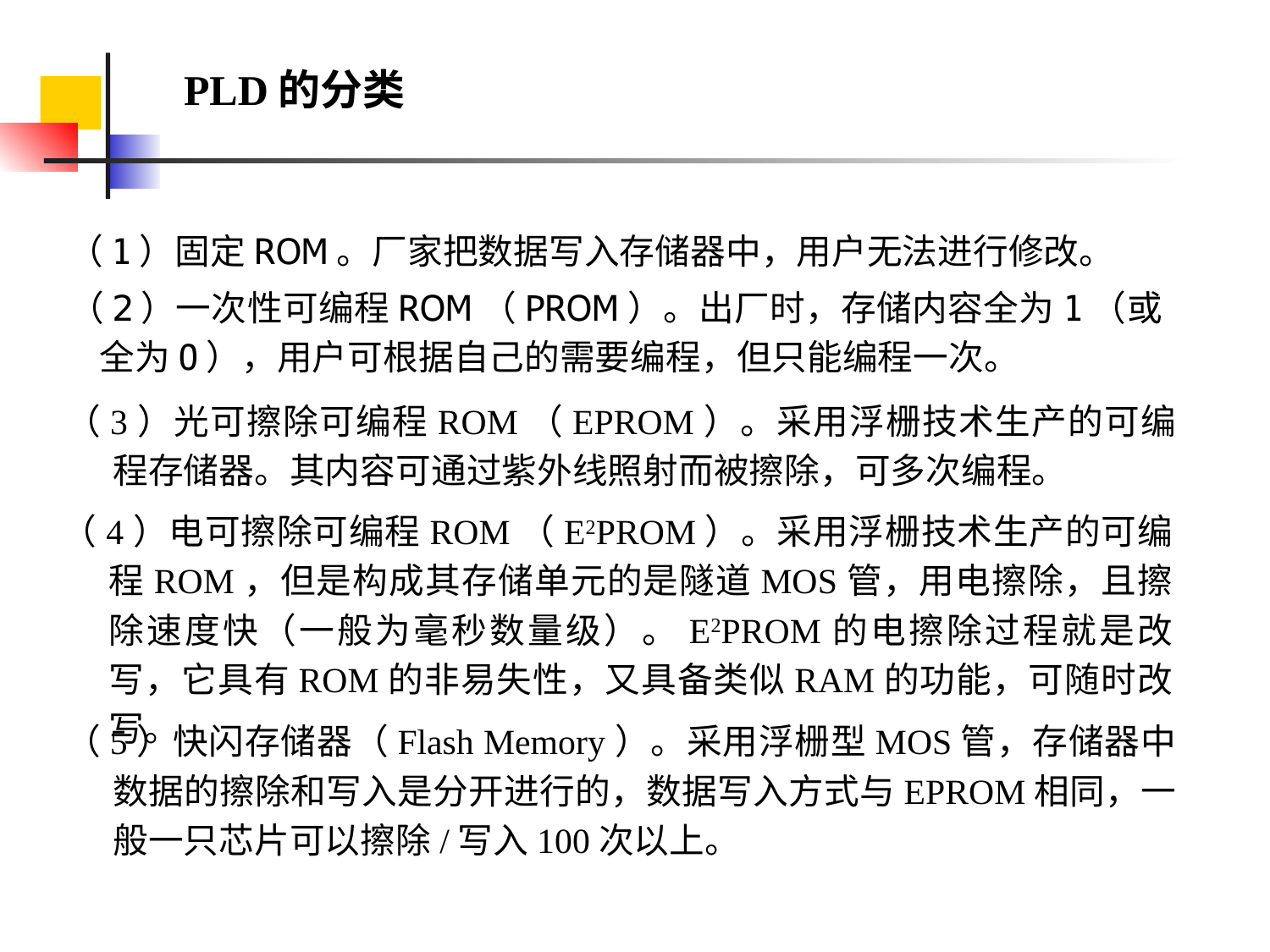

PLD的分类

 （1）固定ROM。厂家把数据写入存储器中，用户无法进行修改。
 （2）一次性可编程ROM（PROM）。出厂时，存储内容全为1（或全为0），用户可根据自己的需要编程，但只能编程一次。
（3）光可擦除可编程ROM（EPROM）。采用浮栅技术生产的可编程存储器。其内容可通过紫外线照射而被擦除，可多次编程。
（4）电可擦除可编程ROM（E2PROM）。采用浮栅技术生产的可编程ROM，但是构成其存储单元的是隧道MOS管，用电擦除，且擦除速度快（一般为毫秒数量级）。E2PROM的电擦除过程就是改写，它具有ROM的非易失性，又具备类似RAM的功能，可随时改写。
（5）快闪存储器（Flash Memory）。采用浮栅型MOS管，存储器中数据的擦除和写入是分开进行的，数据写入方式与EPROM相同，一般一只芯片可以擦除/写入100次以上。